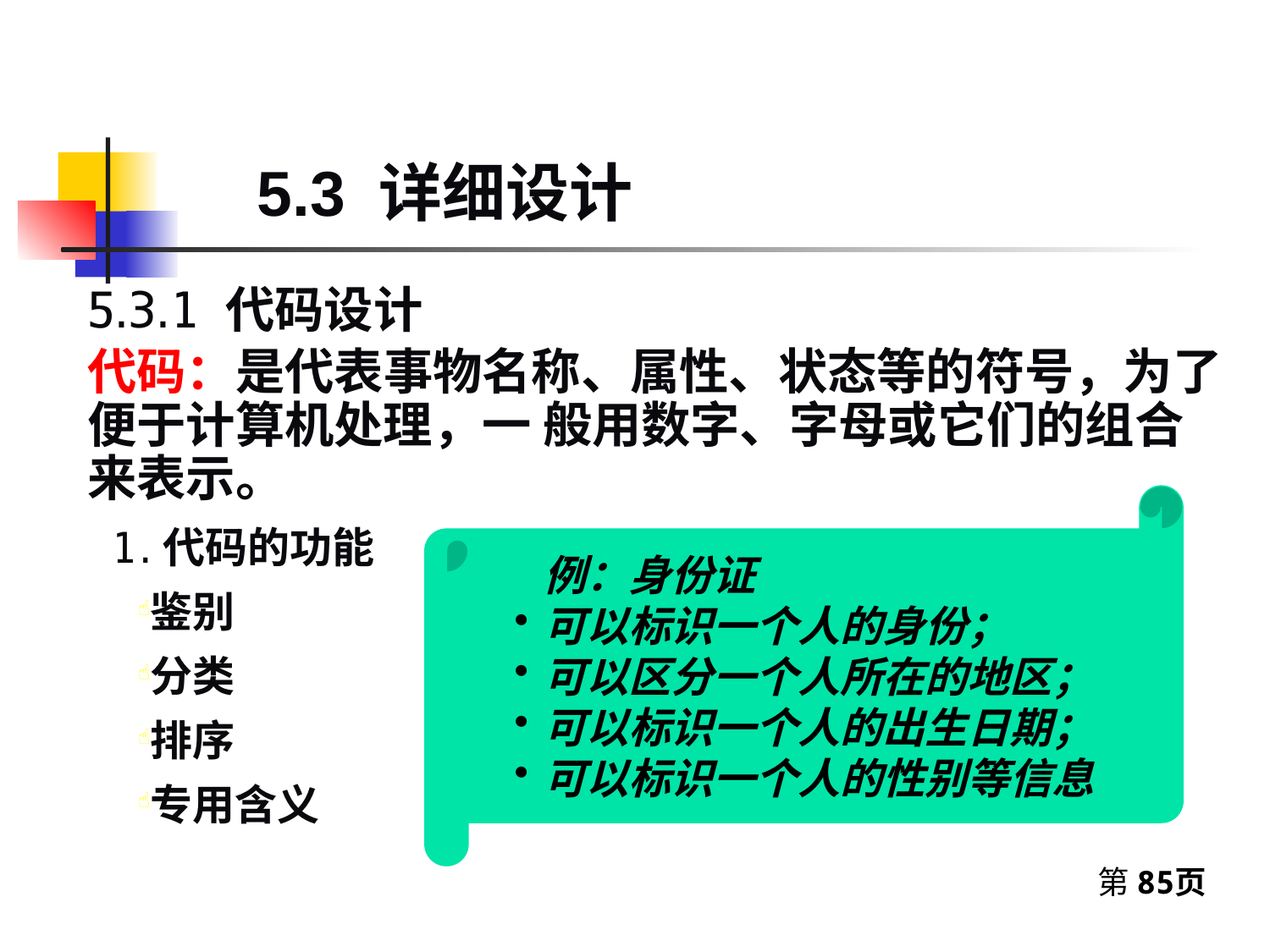

5.3 详细设计
5.3.1 代码设计
代码：是代表事物名称、属性、状态等的符号，为了便于计算机处理，一 般用数字、字母或它们的组合来表示。
1.代码的功能
鉴别
分类
排序
专用含义
例：身份证
可以标识一个人的身份；
可以区分一个人所在的地区；
可以标识一个人的出生日期；
可以标识一个人的性别等信息